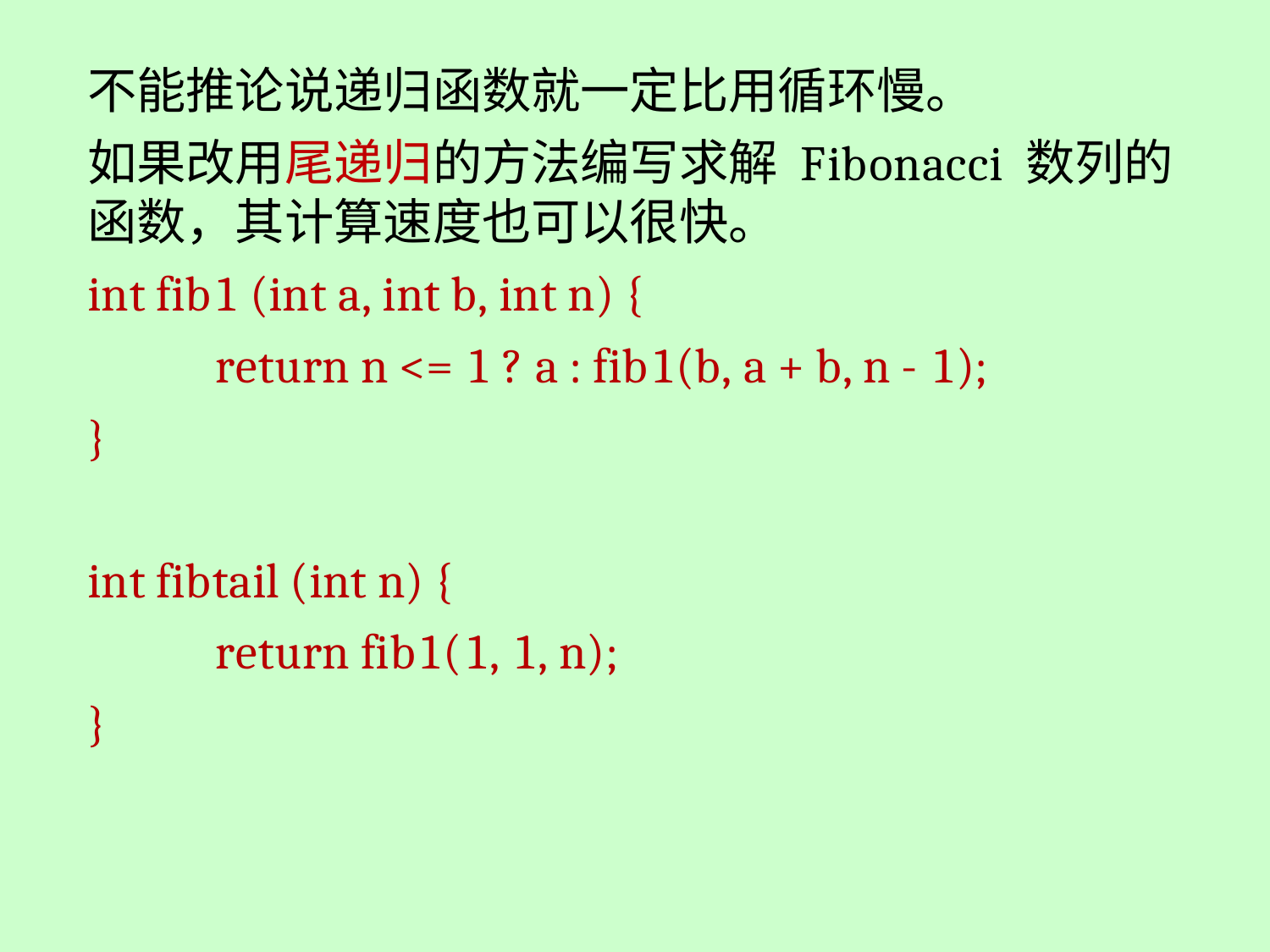

不能推论说递归函数就一定比用循环慢。
如果改用尾递归的方法编写求解 Fibonacci 数列的函数，其计算速度也可以很快。
int fib1 (int a, int b, int n) {
	return n <= 1 ? a : fib1(b, a + b, n - 1);
}

int fibtail (int n) {
	return fib1(1, 1, n);
}
99